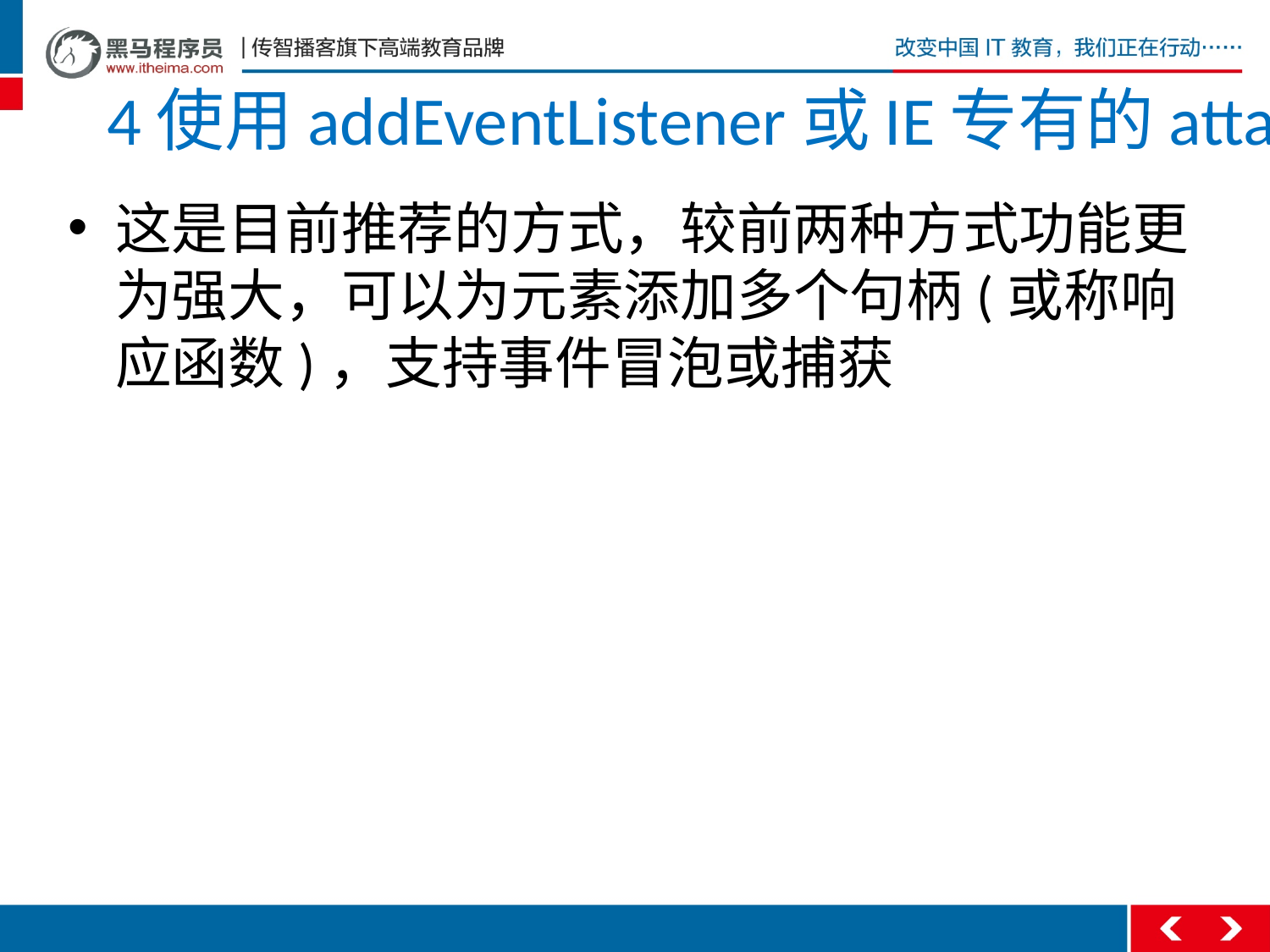

# 4使用addEventListener或IE专有的attachEvent
这是目前推荐的方式，较前两种方式功能更为强大，可以为元素添加多个句柄(或称响应函数)，支持事件冒泡或捕获